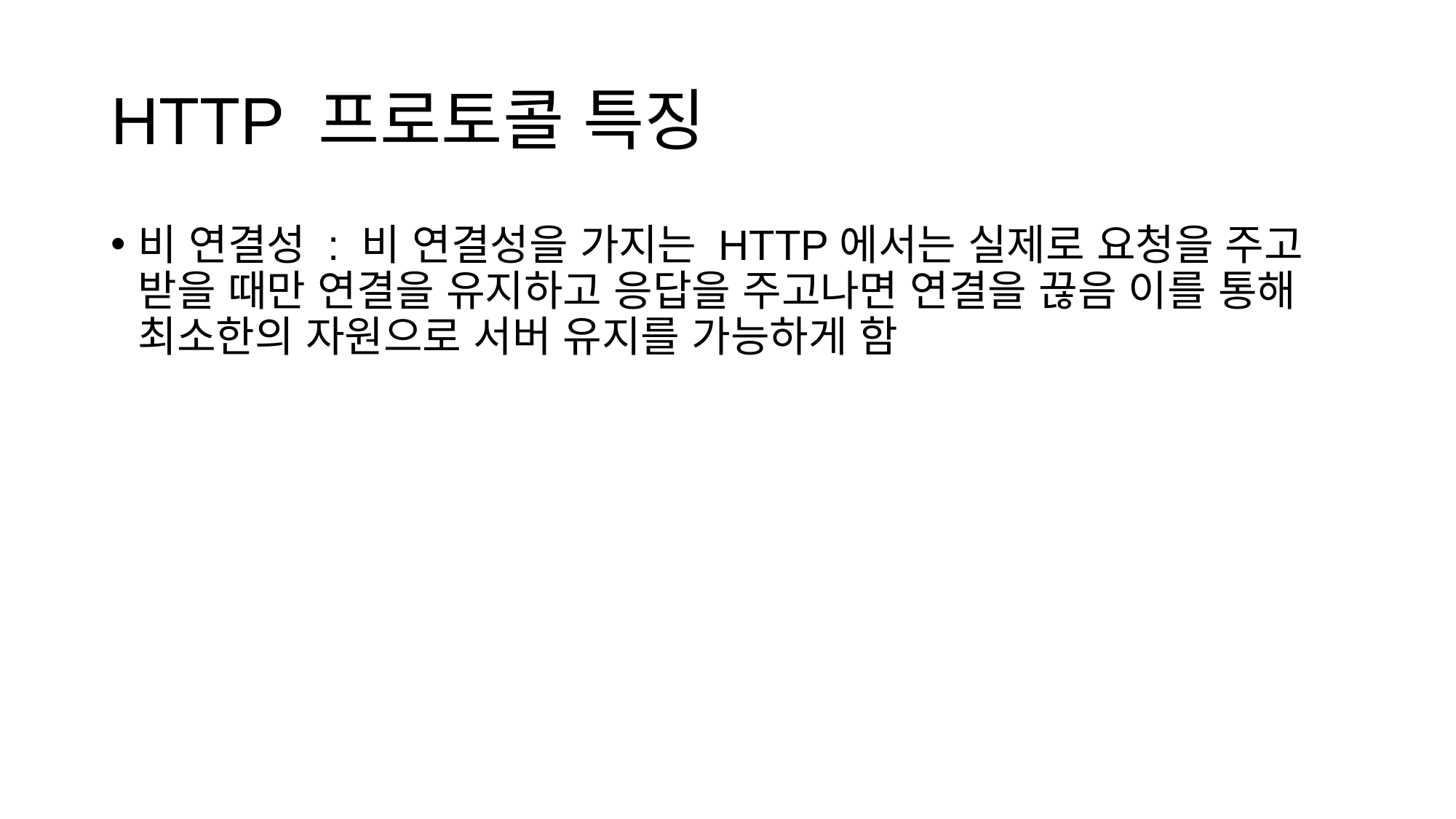

# HTTP 프로토콜 특징
비 연결성 : 비 연결성을 가지는 HTTP에서는 실제로 요청을 주고 받을 때만 연결을 유지하고 응답을 주고나면 연결을 끊음 이를 통해 최소한의 자원으로 서버 유지를 가능하게 함